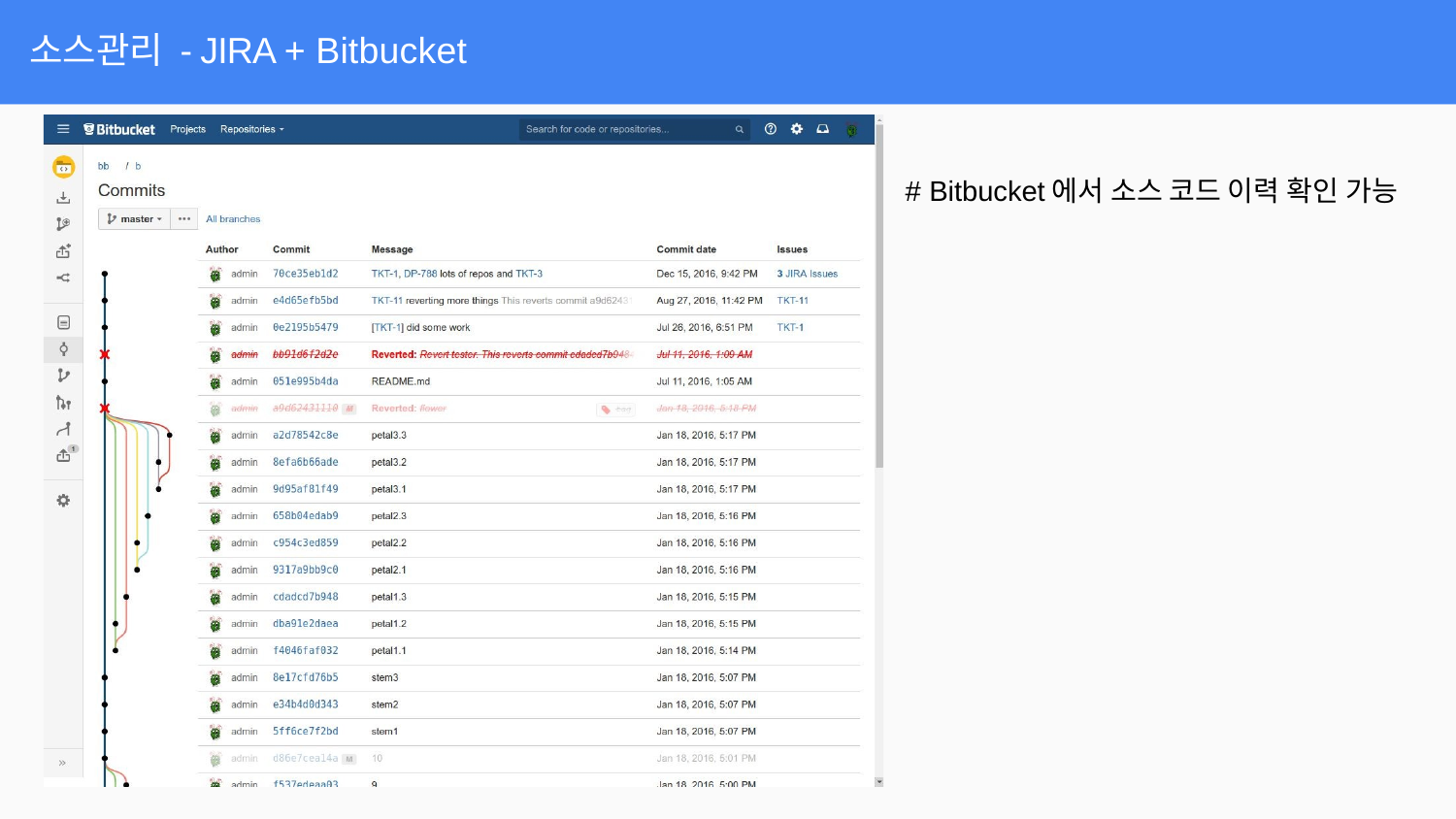

소스관리 - JIRA + Bitbucket

# Bitbucket에서 소스 코드 이력 확인 가능